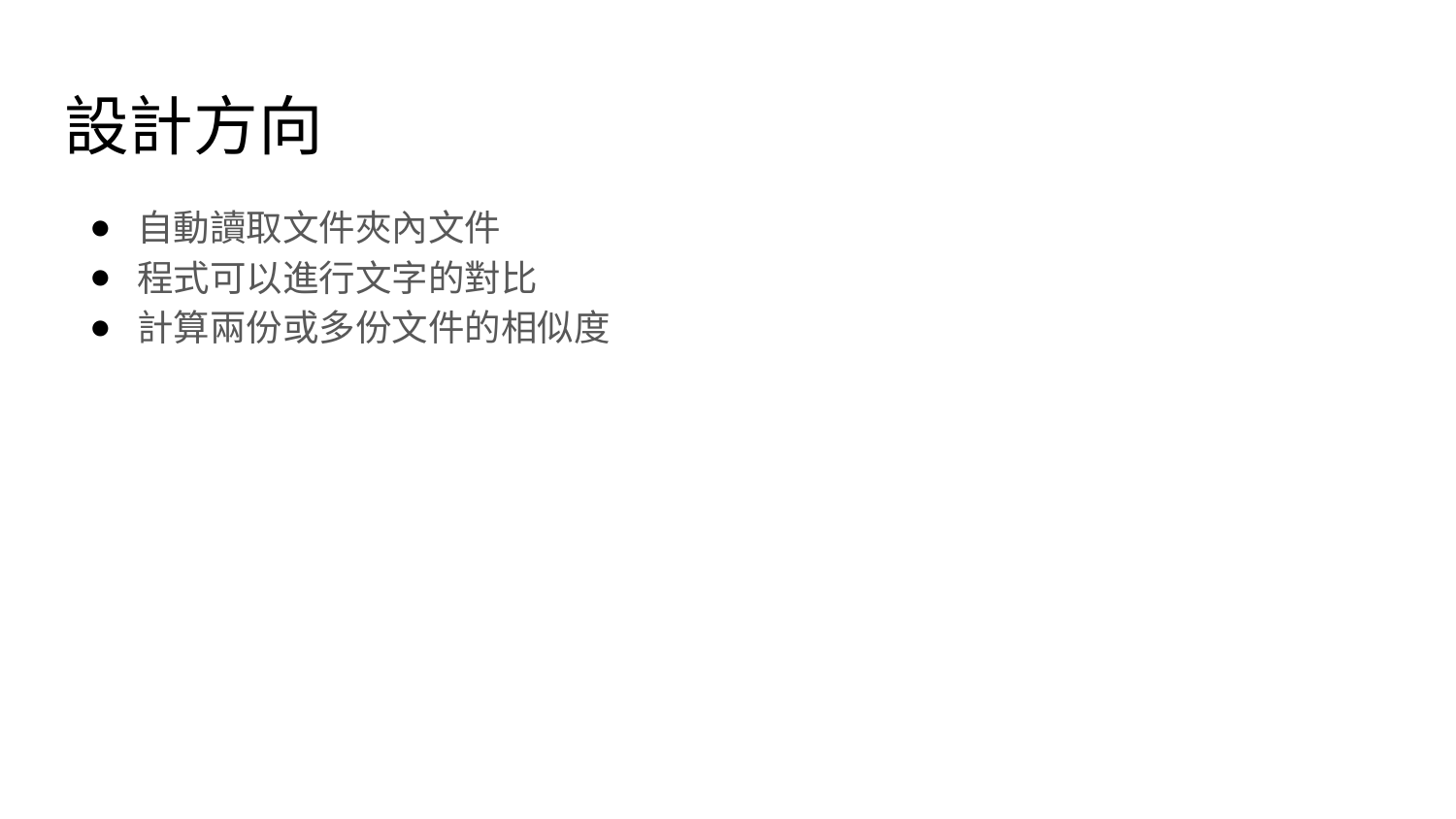

# 設計方向
自動讀取文件夾內文件
程式可以進行文字的對比
計算兩份或多份文件的相似度